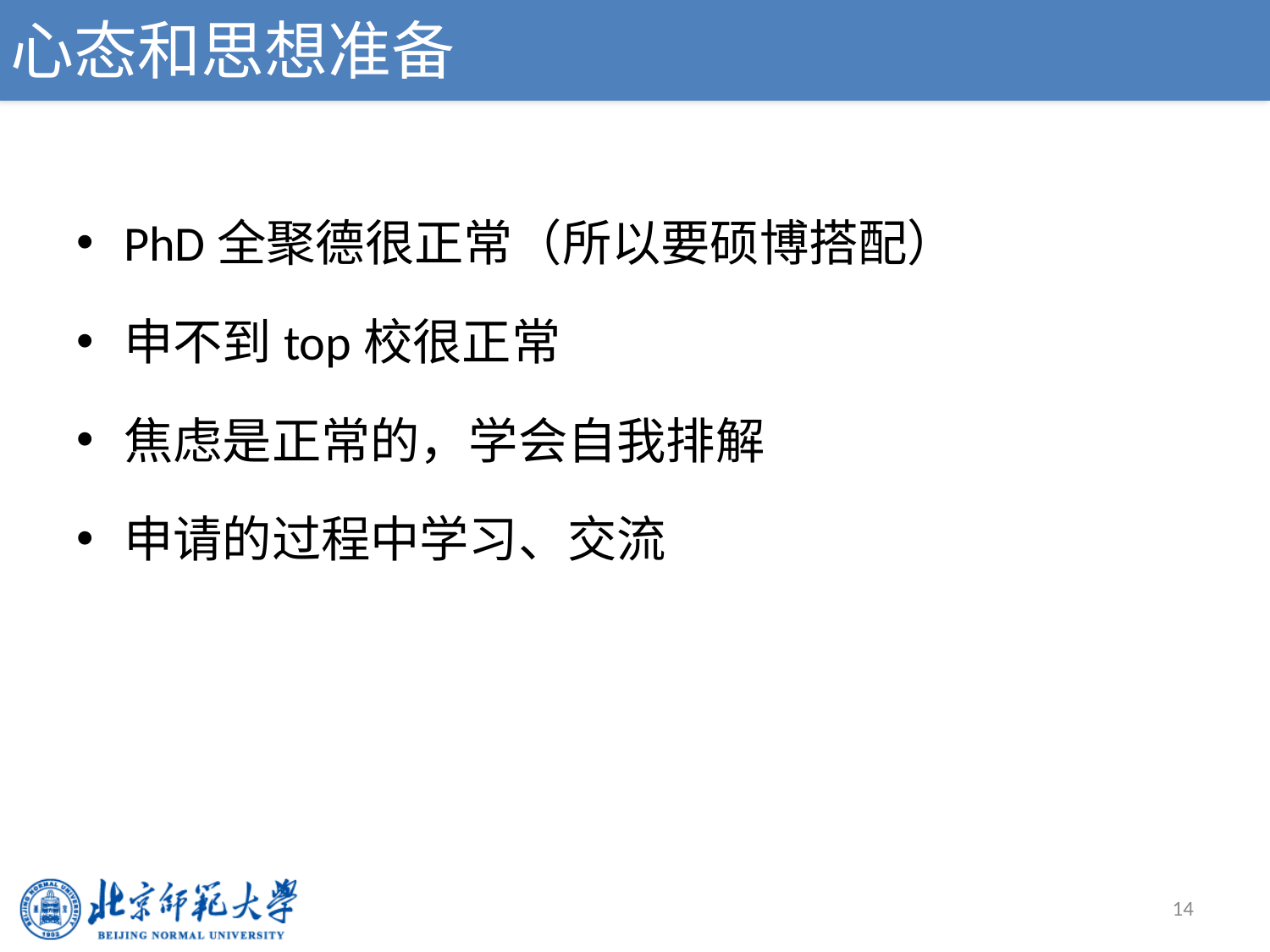

# 心态和思想准备
PhD全聚德很正常（所以要硕博搭配）
申不到top校很正常
焦虑是正常的，学会自我排解
申请的过程中学习、交流

14